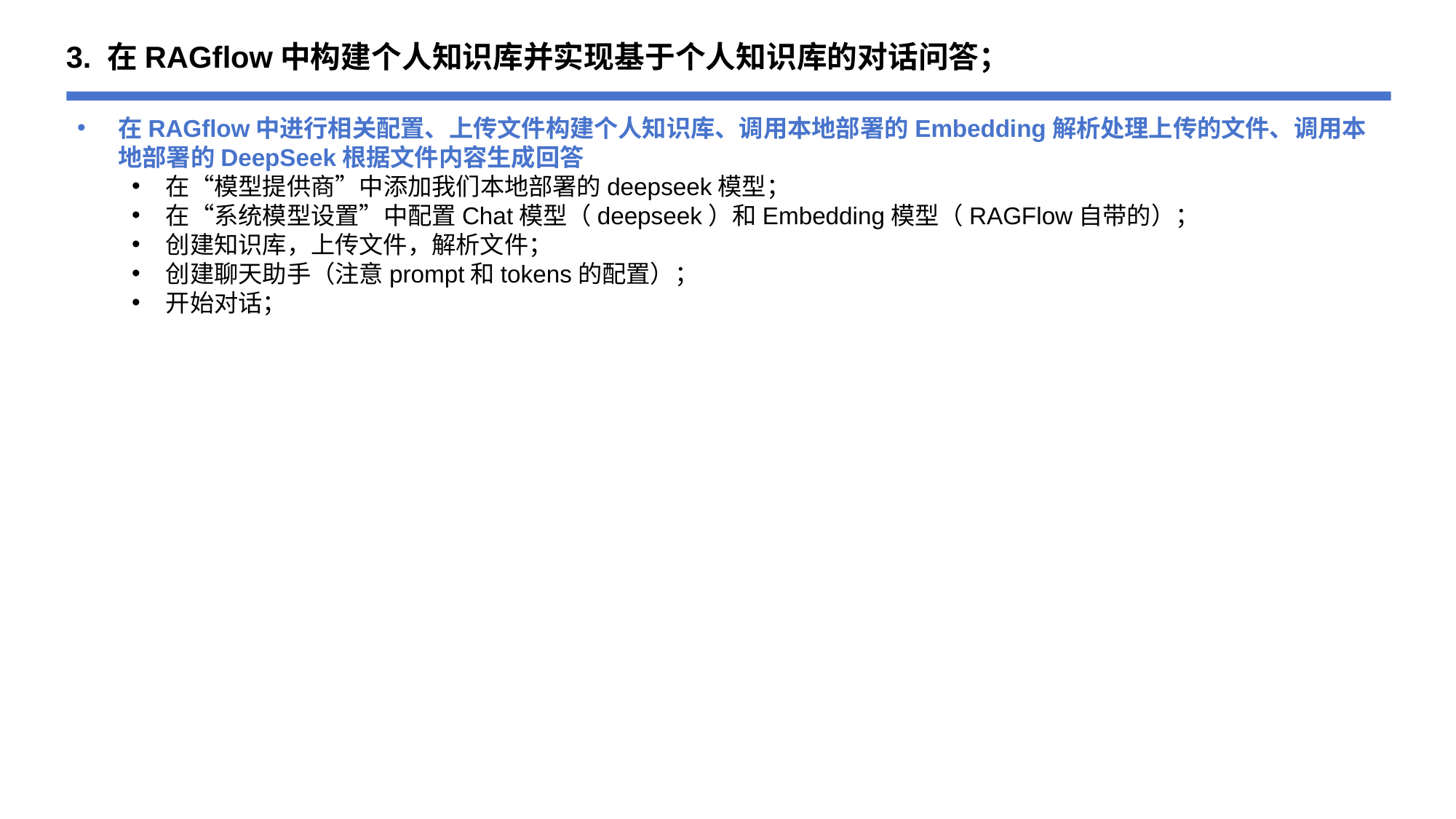

3. 在RAGflow中构建个人知识库并实现基于个人知识库的对话问答；

在RAGflow中进行相关配置、上传文件构建个人知识库、调用本地部署的Embedding解析处理上传的文件、调用本地部署的DeepSeek根据文件内容生成回答
在“模型提供商”中添加我们本地部署的deepseek模型；
在“系统模型设置”中配置Chat模型（deepseek）和Embedding模型（RAGFlow自带的）；
创建知识库，上传文件，解析文件；
创建聊天助手（注意prompt和tokens的配置）；
开始对话；